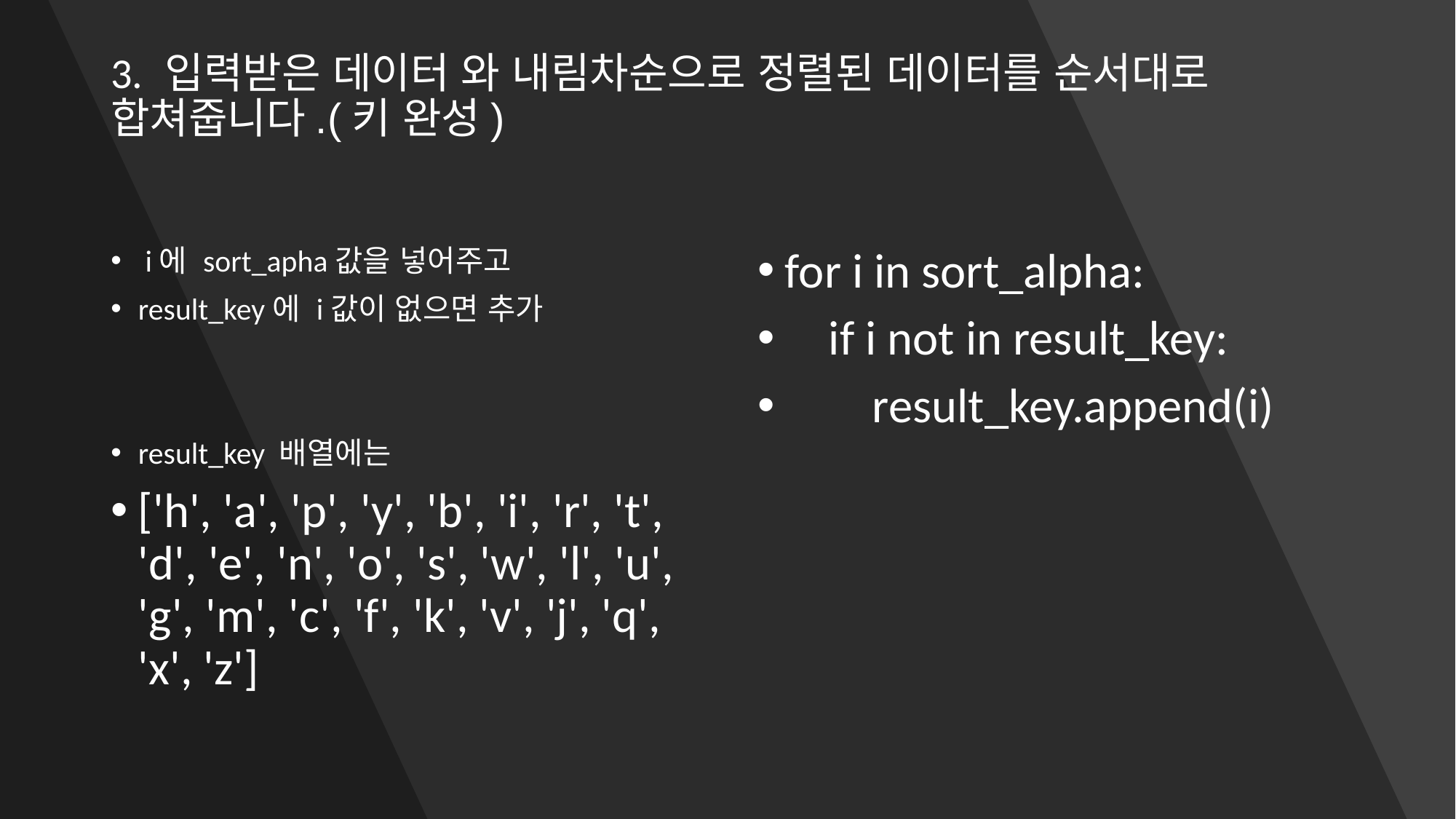

# 3. 입력받은 데이터 와 내림차순으로 정렬된 데이터를 순서대로 합쳐줍니다.(키 완성)
 i에 sort_apha값을 넣어주고
result_key에 i값이 없으면 추가

result_key 배열에는
['h', 'a', 'p', 'y', 'b', 'i', 'r', 't', 'd', 'e', 'n', 'o', 's', 'w', 'l', 'u', 'g', 'm', 'c', 'f', 'k', 'v', 'j', 'q', 'x', 'z']
for i in sort_alpha:
    if i not in result_key:
        result_key.append(i)